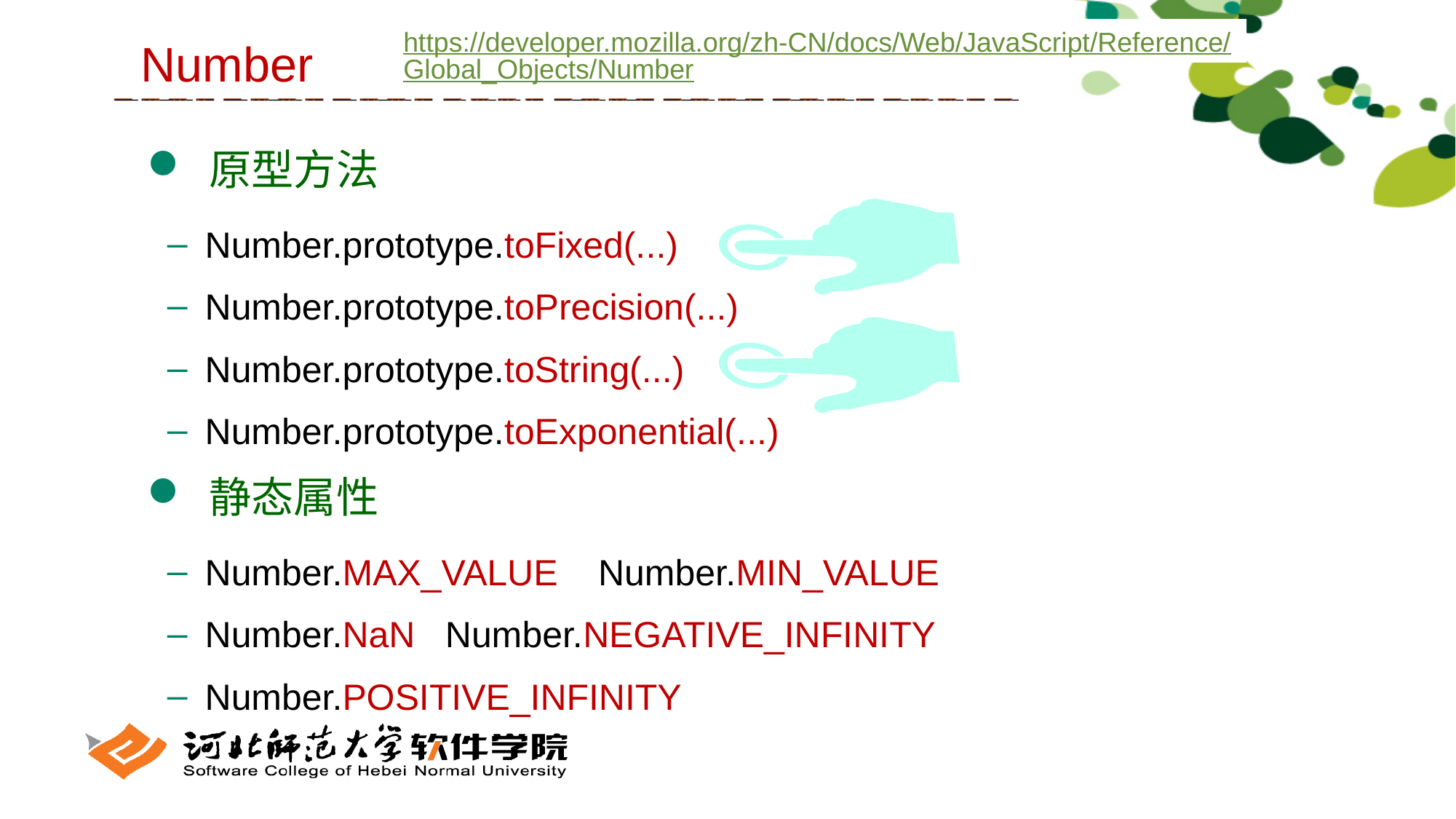

https://developer.mozilla.org/zh-CN/docs/Web/JavaScript/Reference/Global_Objects/Number
Number

 原型方法
 Number.prototype.toFixed(...)
 Number.prototype.toPrecision(...)
 Number.prototype.toString(...)
 Number.prototype.toExponential(...)
 静态属性
 Number.MAX_VALUE    Number.MIN_VALUE
 Number.NaN   Number.NEGATIVE_INFINITY
 Number.POSITIVE_INFINITY